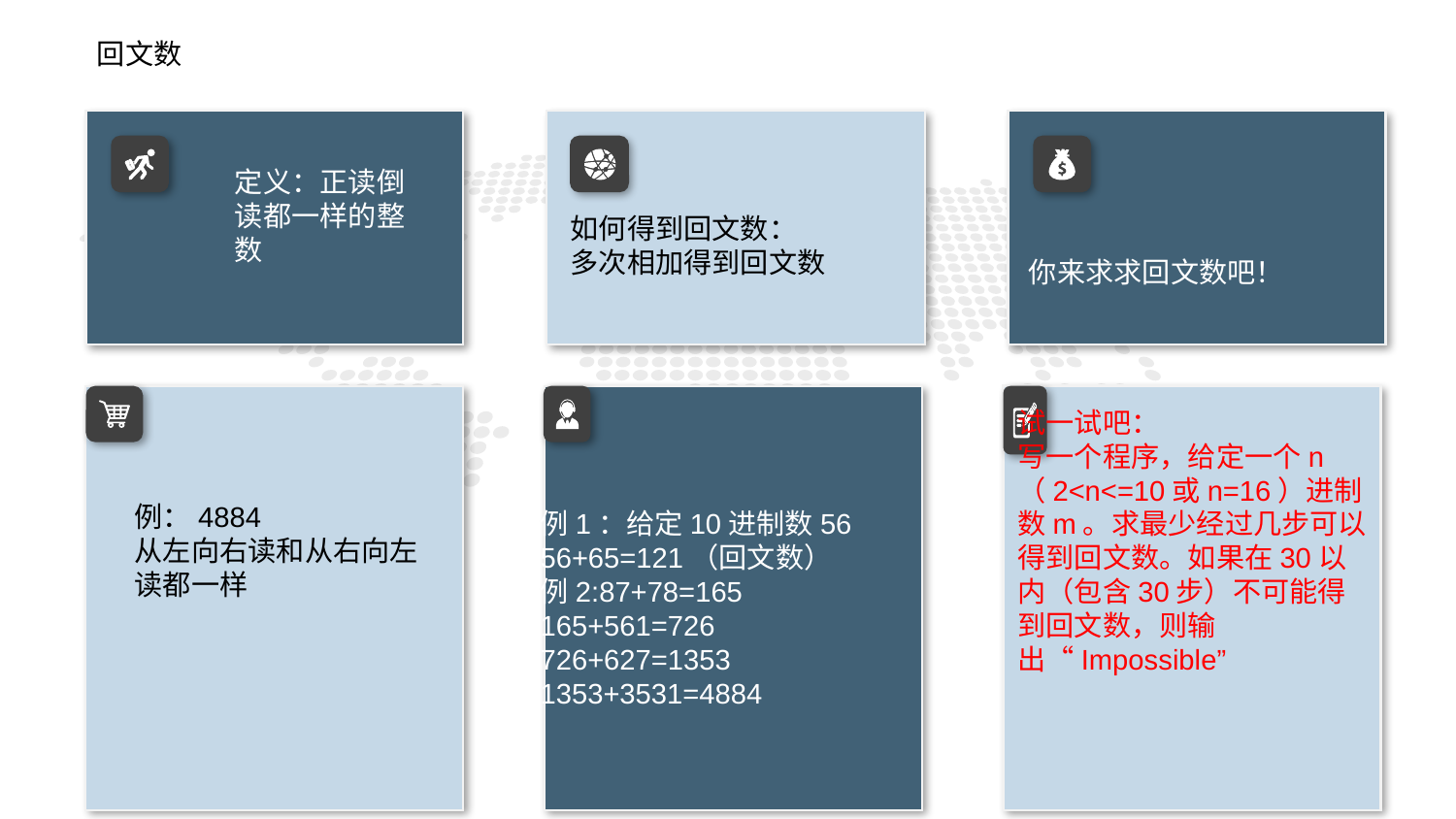

回文数

定义：正读倒读都一样的整数
如何得到回文数：
多次相加得到回文数
你来求求回文数吧！
1

试一试吧：
写一个程序，给定一个n（2<n<=10或n=16）进制数m。求最少经过几步可以得到回文数。如果在30以内（包含30步）不可能得到回文数，则输出“Impossible”
例：4884
从左向右读和从右向左读都一样
例1：给定10进制数56
56+65=121（回文数）
例2:87+78=165
165+561=726
726+627=1353
1353+3531=4884
PART  ONE